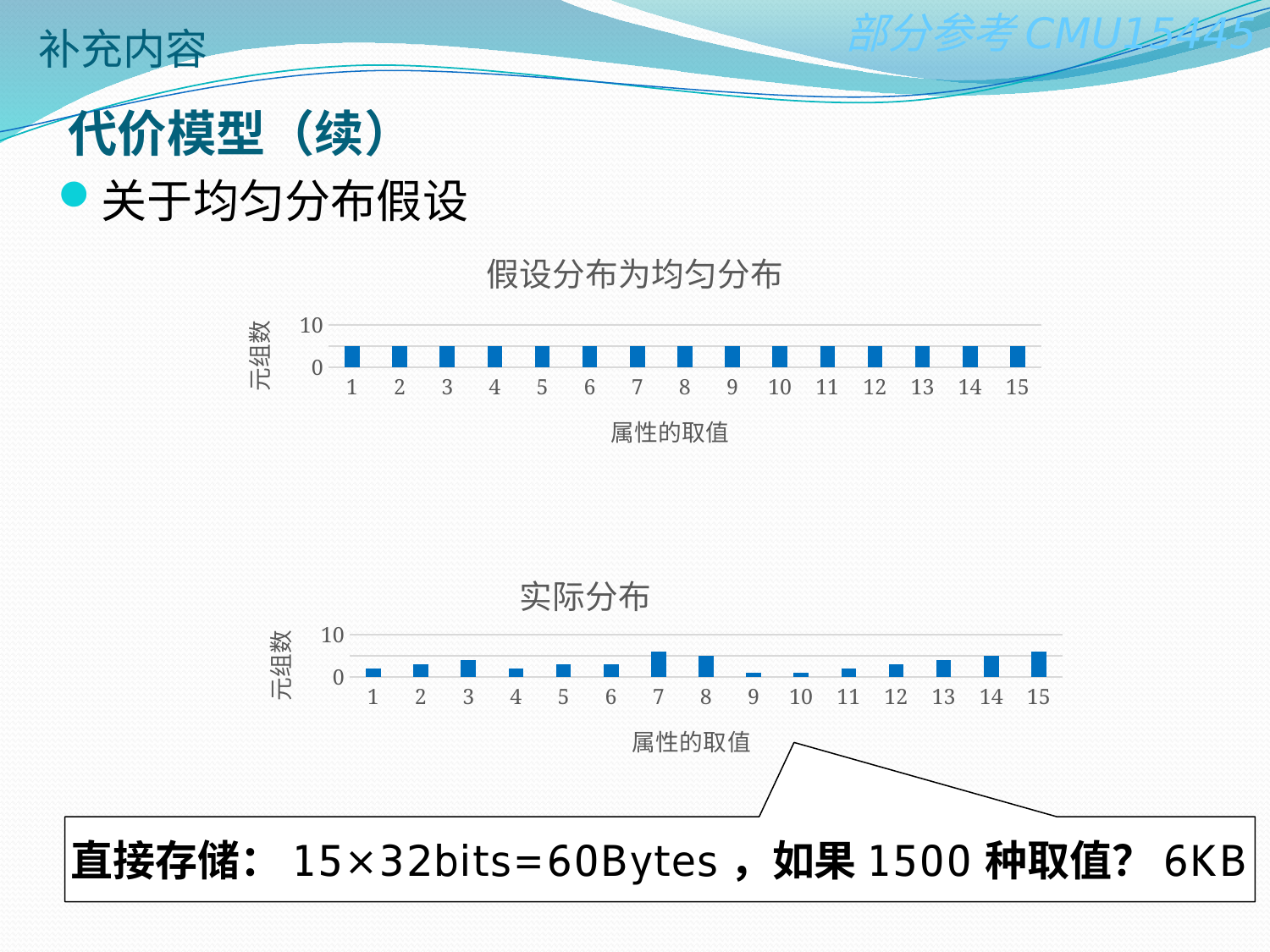

补充内容
代价模型（续）
关于均匀分布假设

### Chart: 假设分布为均匀分布

| Category | 均匀估计 |
|---|---|
| 1 | 5.0 |
| 2 | 5.0 |
| 3 | 5.0 |
| 4 | 5.0 |
| 5 | 5.0 |
| 6 | 5.0 |
| 7 | 5.0 |
| 8 | 5.0 |
| 9 | 5.0 |
| 10 | 5.0 |
| 11 | 5.0 |
| 12 | 5.0 |
| 13 | 5.0 |
| 14 | 5.0 |
| 15 | 5.0 |

### Chart: 实际分布

| Category | 均匀估计 |
|---|---|
| 1 | 2.0 |
| 2 | 3.0 |
| 3 | 4.0 |
| 4 | 2.0 |
| 5 | 3.0 |
| 6 | 3.0 |
| 7 | 6.0 |
| 8 | 5.0 |
| 9 | 1.0 |
| 10 | 1.0 |
| 11 | 2.0 |
| 12 | 3.0 |
| 13 | 4.0 |
| 14 | 5.0 |
| 15 | 6.0 |
直接存储：15×32bits=60Bytes，如果1500种取值？6KB